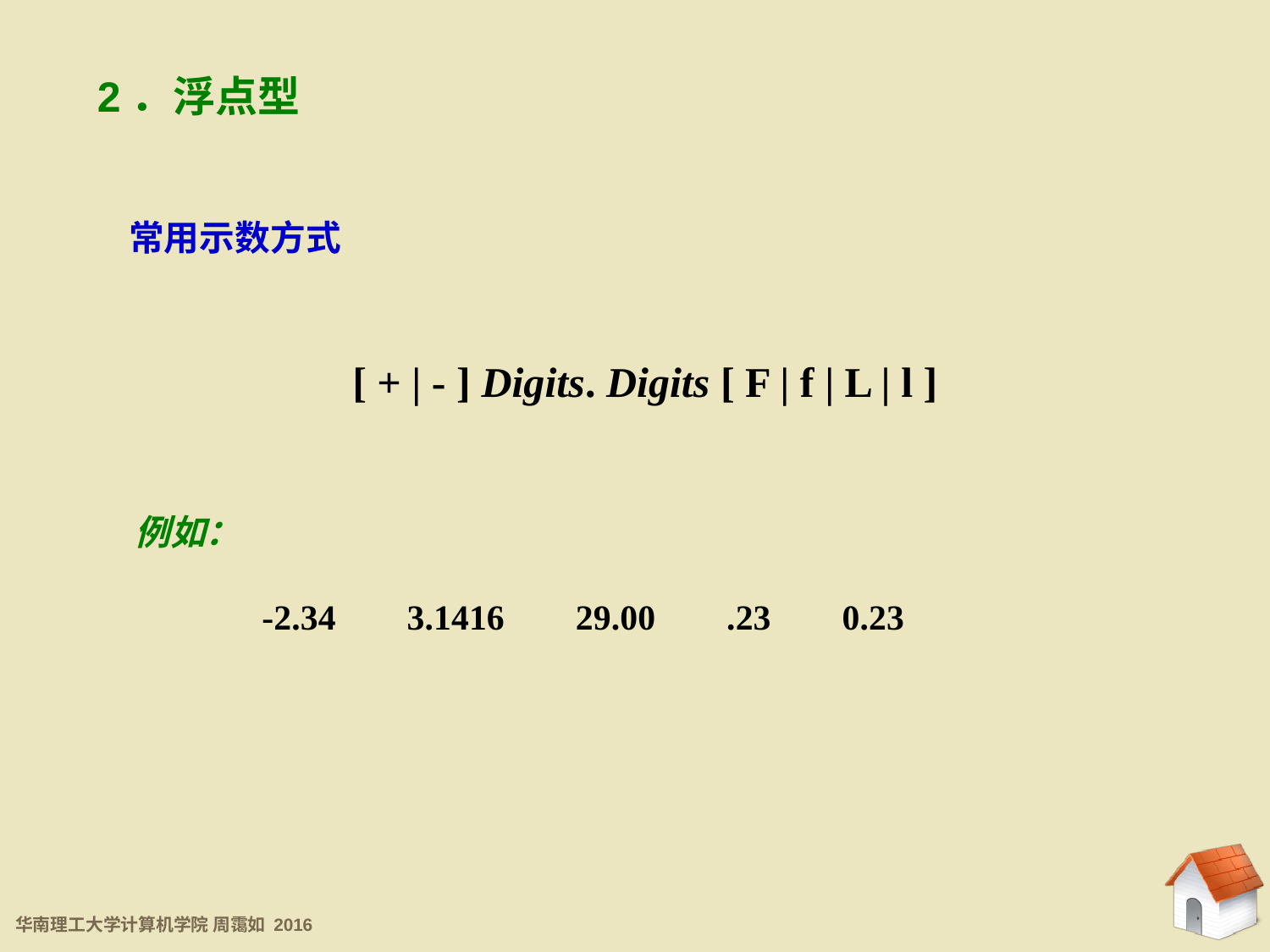

2．浮点型
常用示数方式
[ + | - ] Digits. Digits [ F | f | L | l ]
例如：
	-2.34        3.1416        29.00        .23        0.23